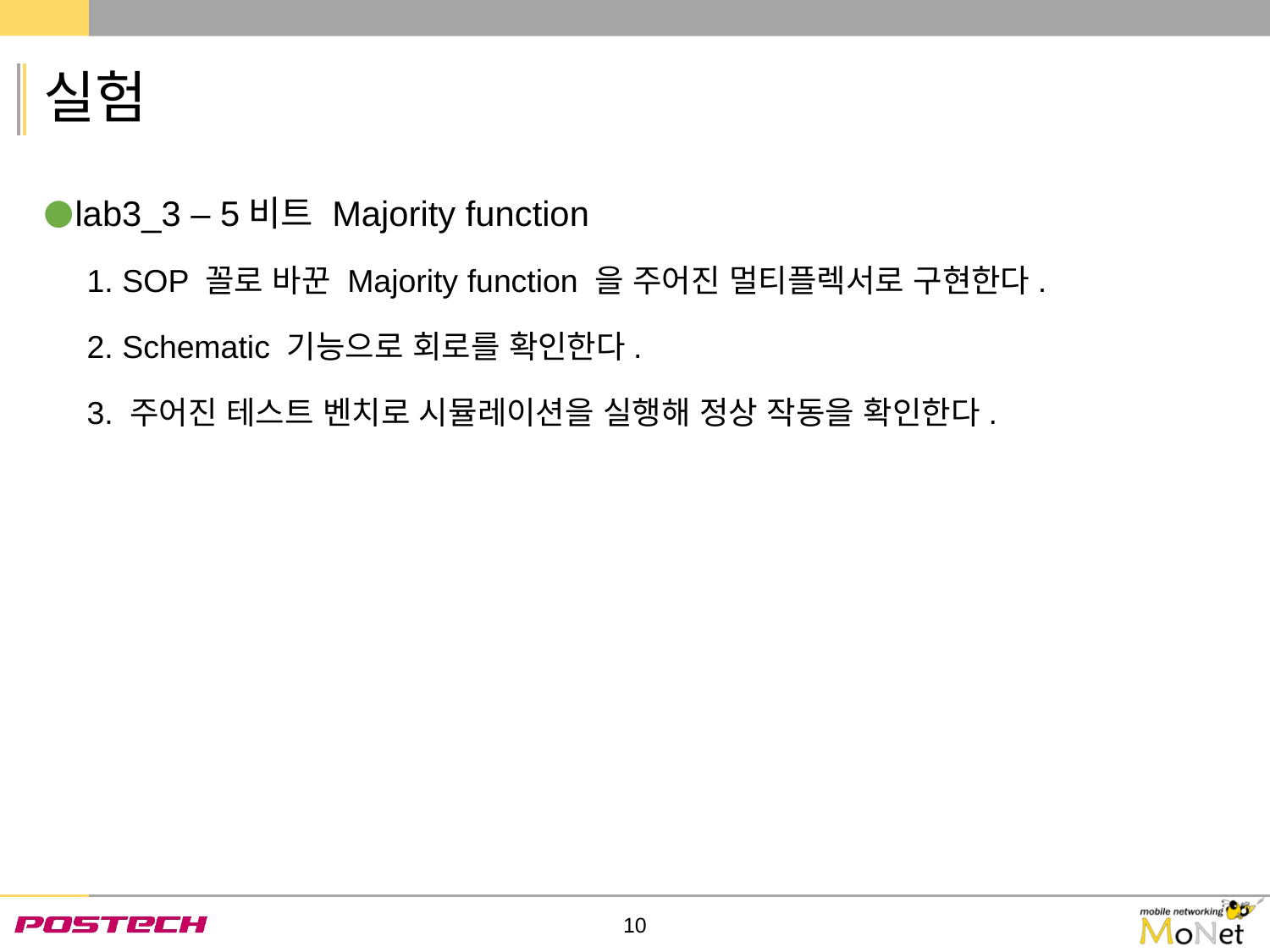

# 실험
lab3_3 – 5비트 Majority function
1. SOP 꼴로 바꾼 Majority function 을 주어진 멀티플렉서로 구현한다.
2. Schematic 기능으로 회로를 확인한다.
3. 주어진 테스트 벤치로 시뮬레이션을 실행해 정상 작동을 확인한다.